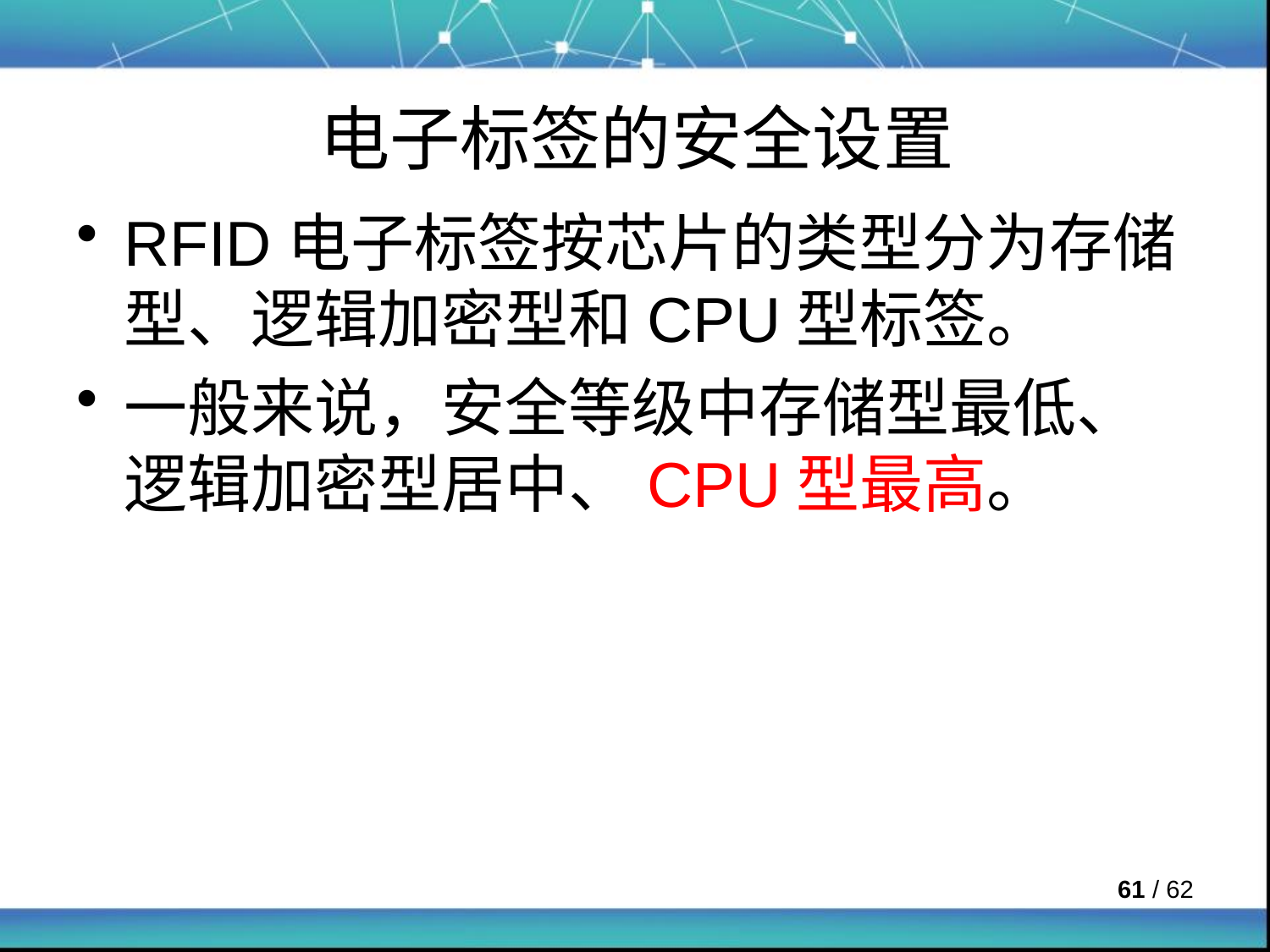

# 电子标签的安全设置
RFID电子标签按芯片的类型分为存储型、逻辑加密型和CPU型标签。
一般来说，安全等级中存储型最低、逻辑加密型居中、CPU型最高。
61 / 62